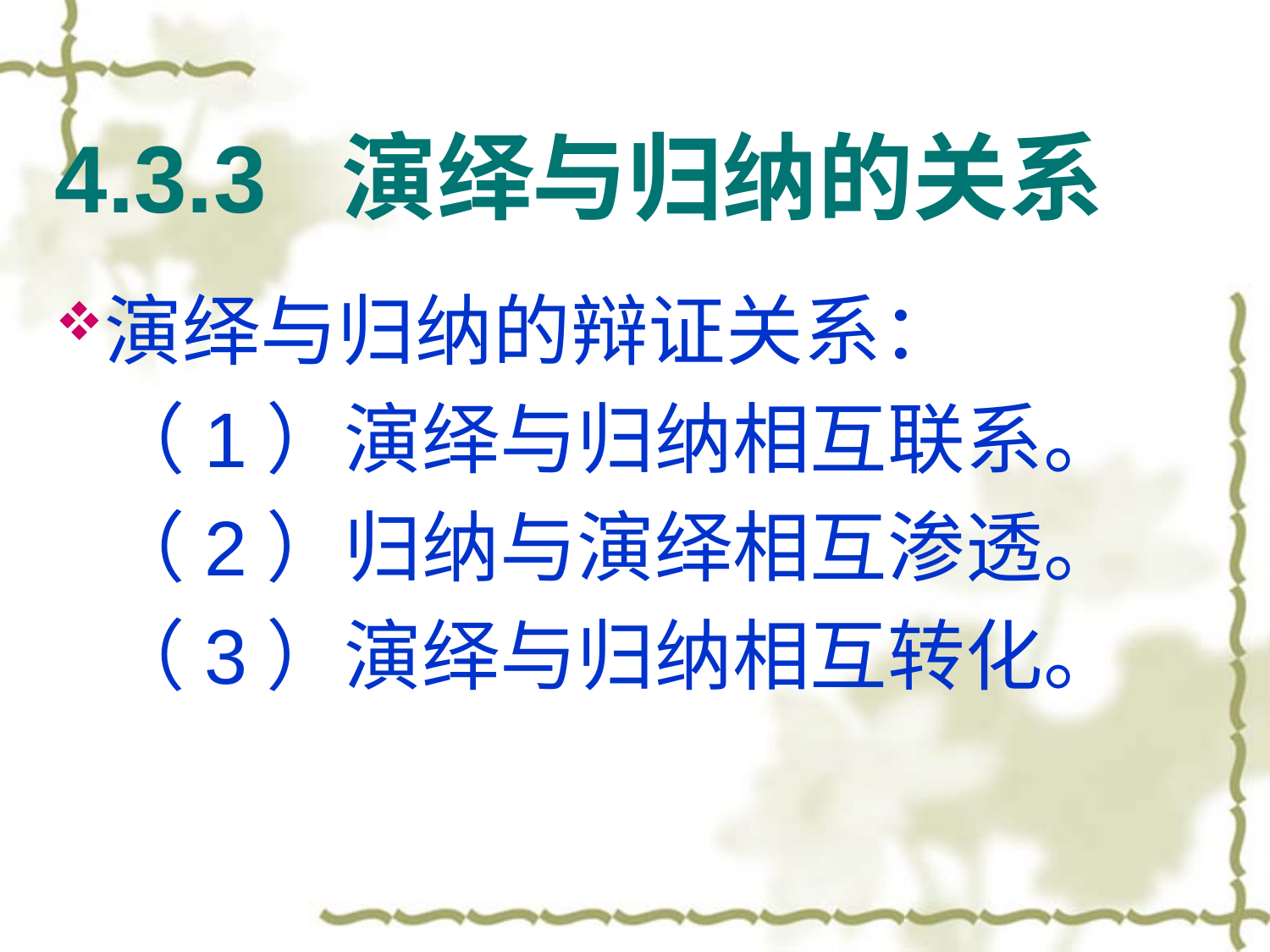

4.3.3  演绎与归纳的关系
演绎与归纳的辩证关系：
  （1）演绎与归纳相互联系。
  （2）归纳与演绎相互渗透。
  （3）演绎与归纳相互转化。